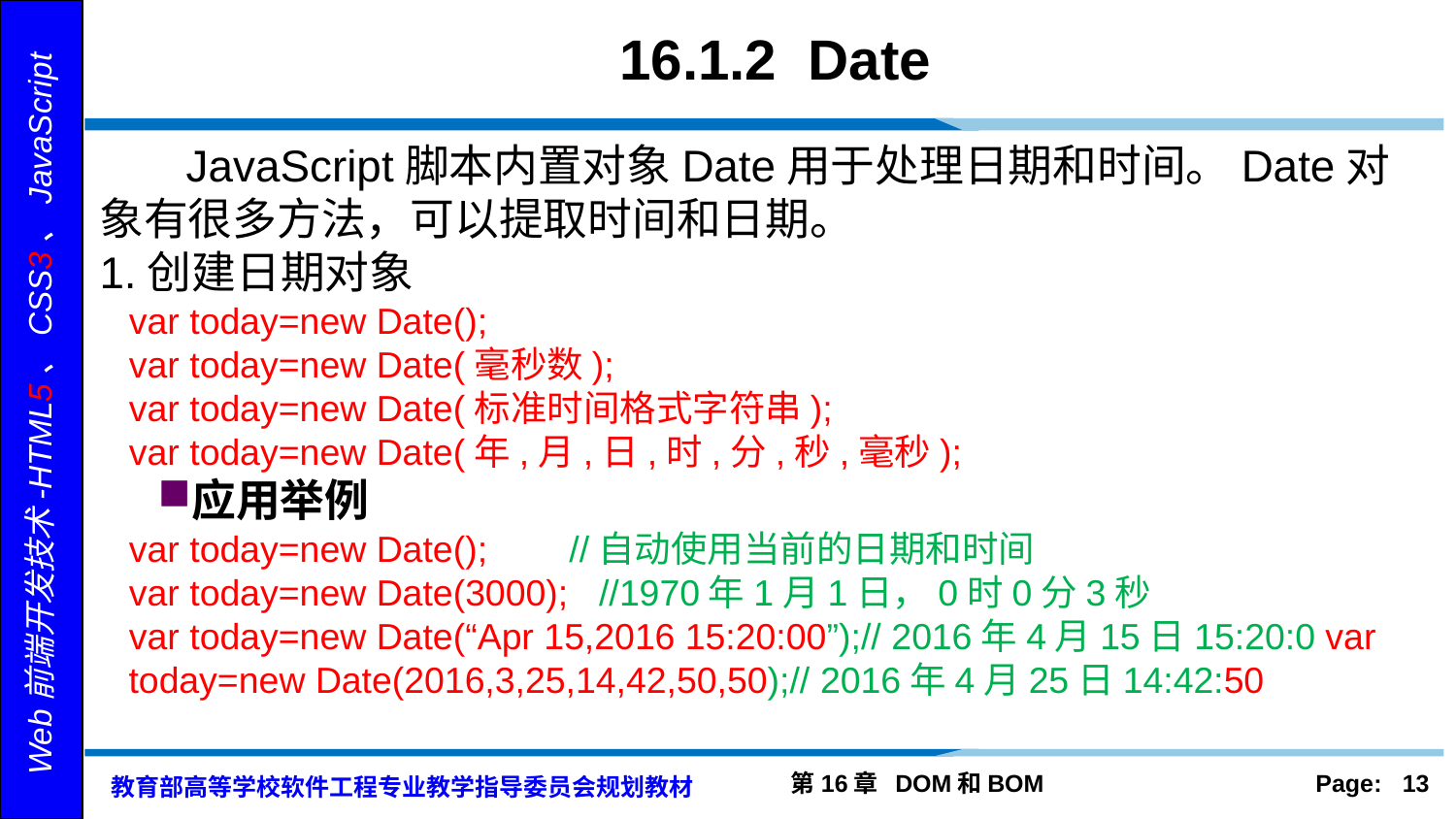

# 16.1.2  Date
       JavaScript脚本内置对象Date用于处理日期和时间。Date对象有很多方法，可以提取时间和日期。
1.创建日期对象
var today=new Date();
var today=new Date(毫秒数);
var today=new Date(标准时间格式字符串);
var today=new Date(年,月,日,时,分,秒,毫秒);
应用举例
var today=new Date();        //自动使用当前的日期和时间
var today=new Date(3000);   //1970年1月1日，0时0分3秒
var today=new Date(“Apr 15,2016 15:20:00”);// 2016年4月15日15:20:0 var today=new Date(2016,3,25,14,42,50,50);// 2016年4月25日14:42:50